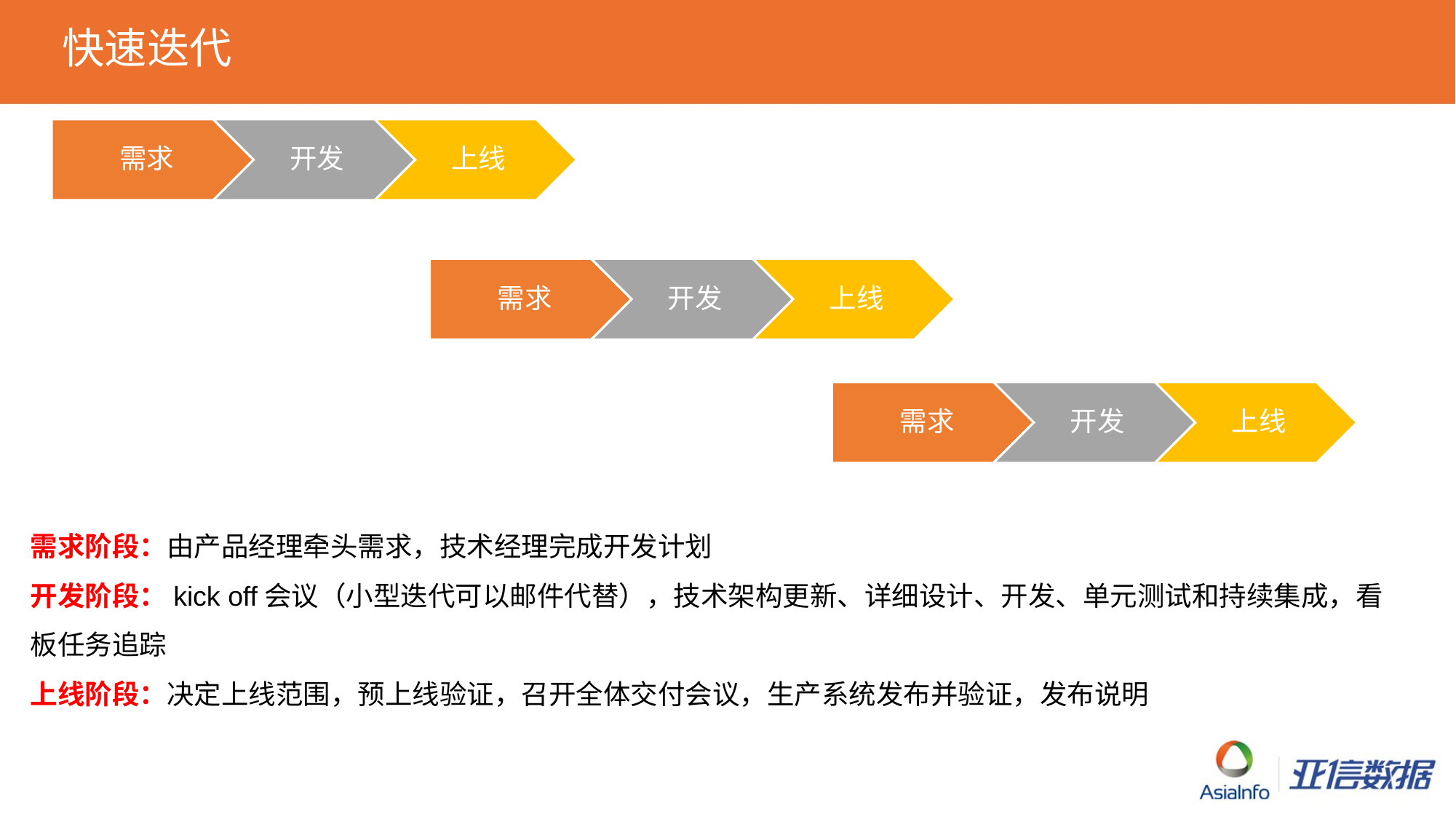

# 快速迭代
需求
开发
上线
需求
开发
上线
需求
开发
上线
需求阶段：由产品经理牵头需求，技术经理完成开发计划
开发阶段：kick off会议（小型迭代可以邮件代替），技术架构更新、详细设计、开发、单元测试和持续集成，看板任务追踪
上线阶段：决定上线范围，预上线验证，召开全体交付会议，生产系统发布并验证，发布说明